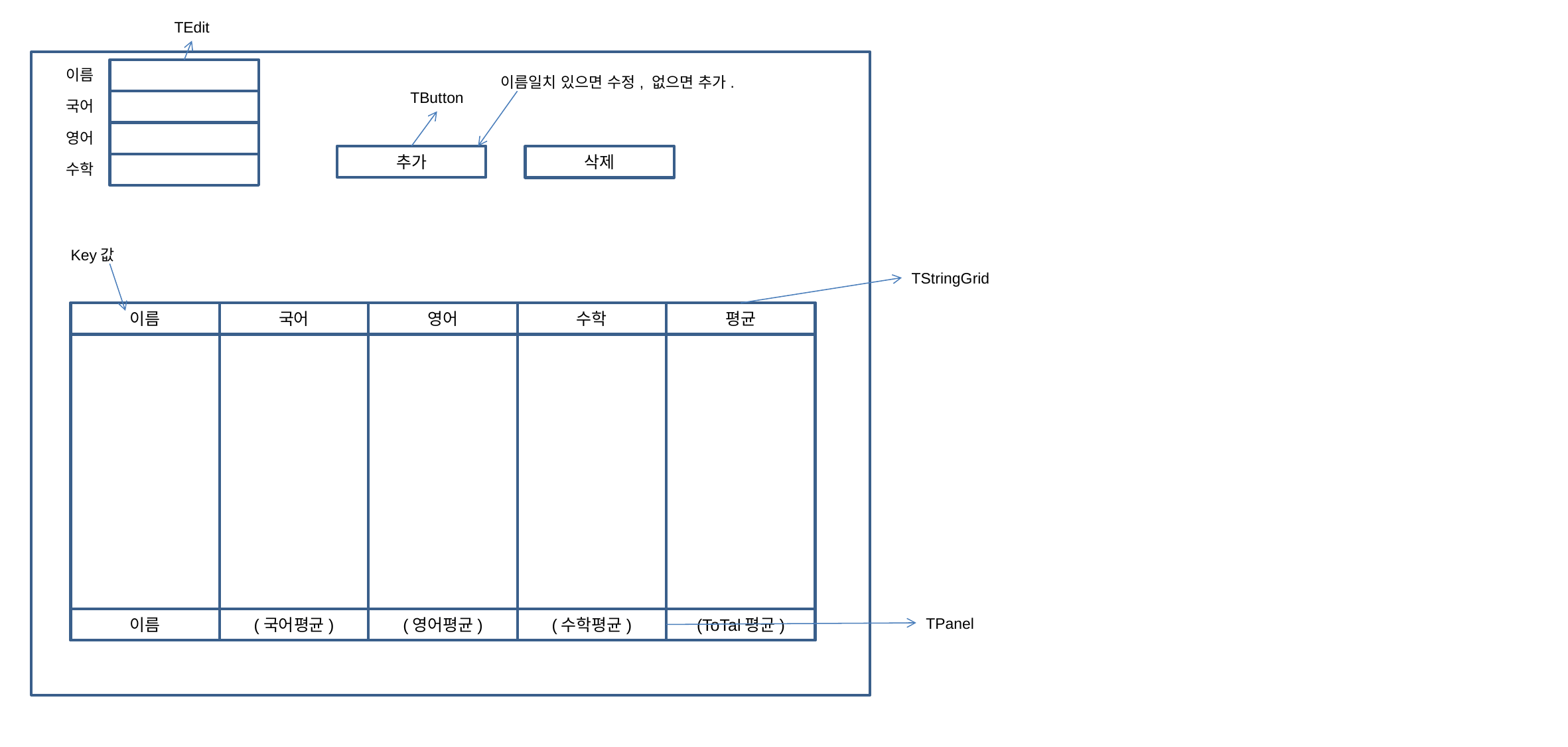

TEdit

이름
이름일치 있으면 수정, 없으면 추가.
TButton

국어

영어
추가
삭제

수학
Key값
TStringGrid

이름
국어
영어
수학
평균

이름
(국어평균)
(영어평균)
(수학평균)
(ToTal평균)
TPanel